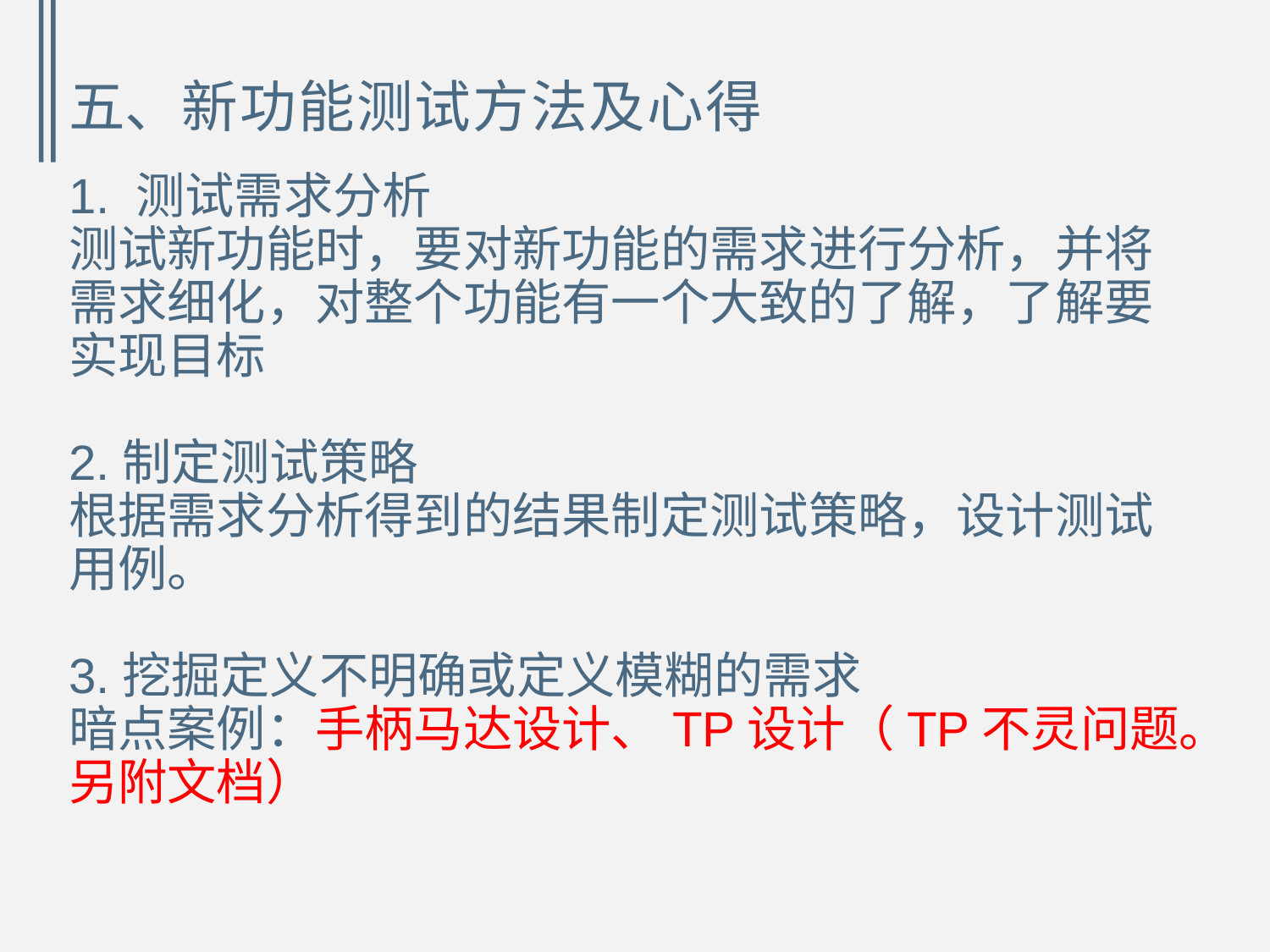

五、新功能测试方法及心得
1. 测试需求分析
测试新功能时，要对新功能的需求进行分析，并将需求细化，对整个功能有一个大致的了解，了解要实现目标

2.制定测试策略
根据需求分析得到的结果制定测试策略，设计测试用例。

3.挖掘定义不明确或定义模糊的需求
暗点案例：手柄马达设计、TP设计（TP不灵问题。另附文档）